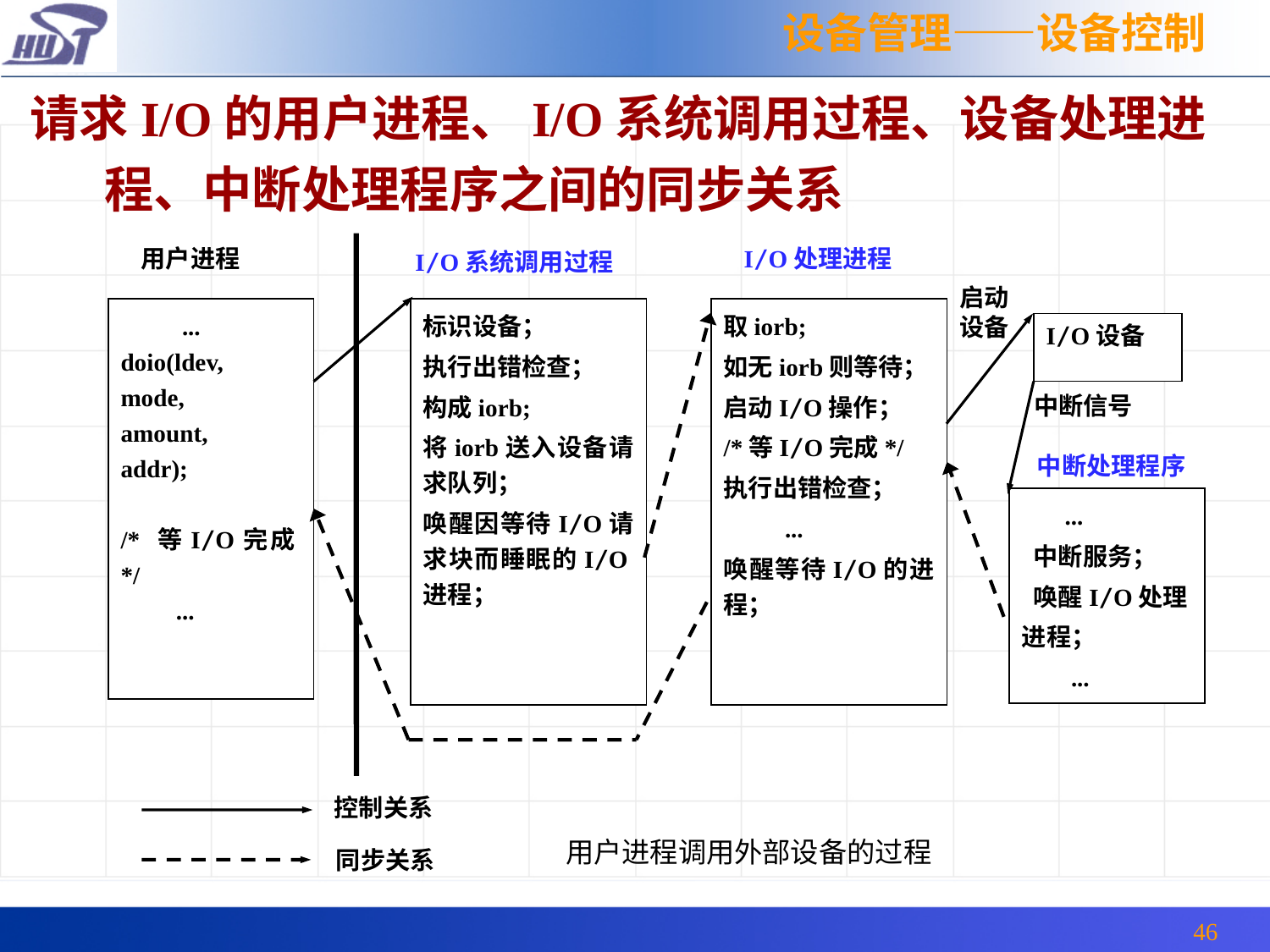

设备管理——设备控制
请求I/O的用户进程、I/O系统调用过程、设备处理进程、中断处理程序之间的同步关系

用户进程
I/O处理进程
I/O系统调用过程
启动
设备

          ...
doio(ldev,
mode,
amount,
addr);

/* 等I/O完成*/
         ...
标识设备；
执行出错检查；
构成iorb;
将iorb送入设备请求队列；
唤醒因等待I/O请求块而睡眠的I/O进程；
取iorb;
如无iorb则等待；
启动I/O操作；
/*等I/O完成*/
执行出错检查；
          ...
唤醒等待I/O的进程；

I/O设备

中断信号
中断处理程序

       ...
 中断服务；
 唤醒I/O处理
进程；
        ...

控制关系

同步关系

用户进程调用外部设备的过程
46